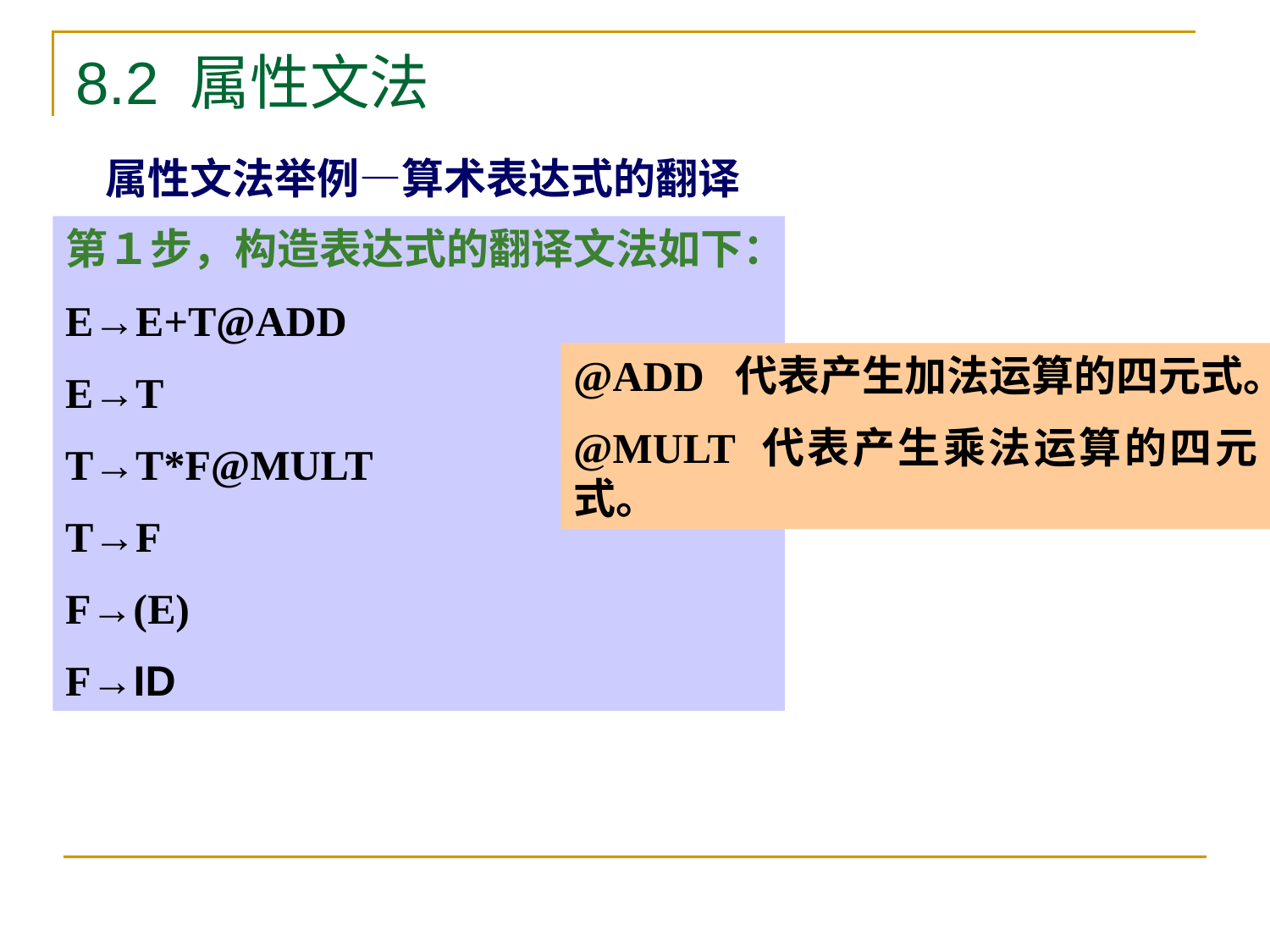

8.2 属性文法
# 属性文法举例—算术表达式的翻译
第１步，构造表达式的翻译文法如下：
E→E+T@ADD
E→T
T→T*F@MULT
T→F
F→(E)
F→ID
@ADD  代表产生加法运算的四元式。
@MULT 代表产生乘法运算的四元式。
41